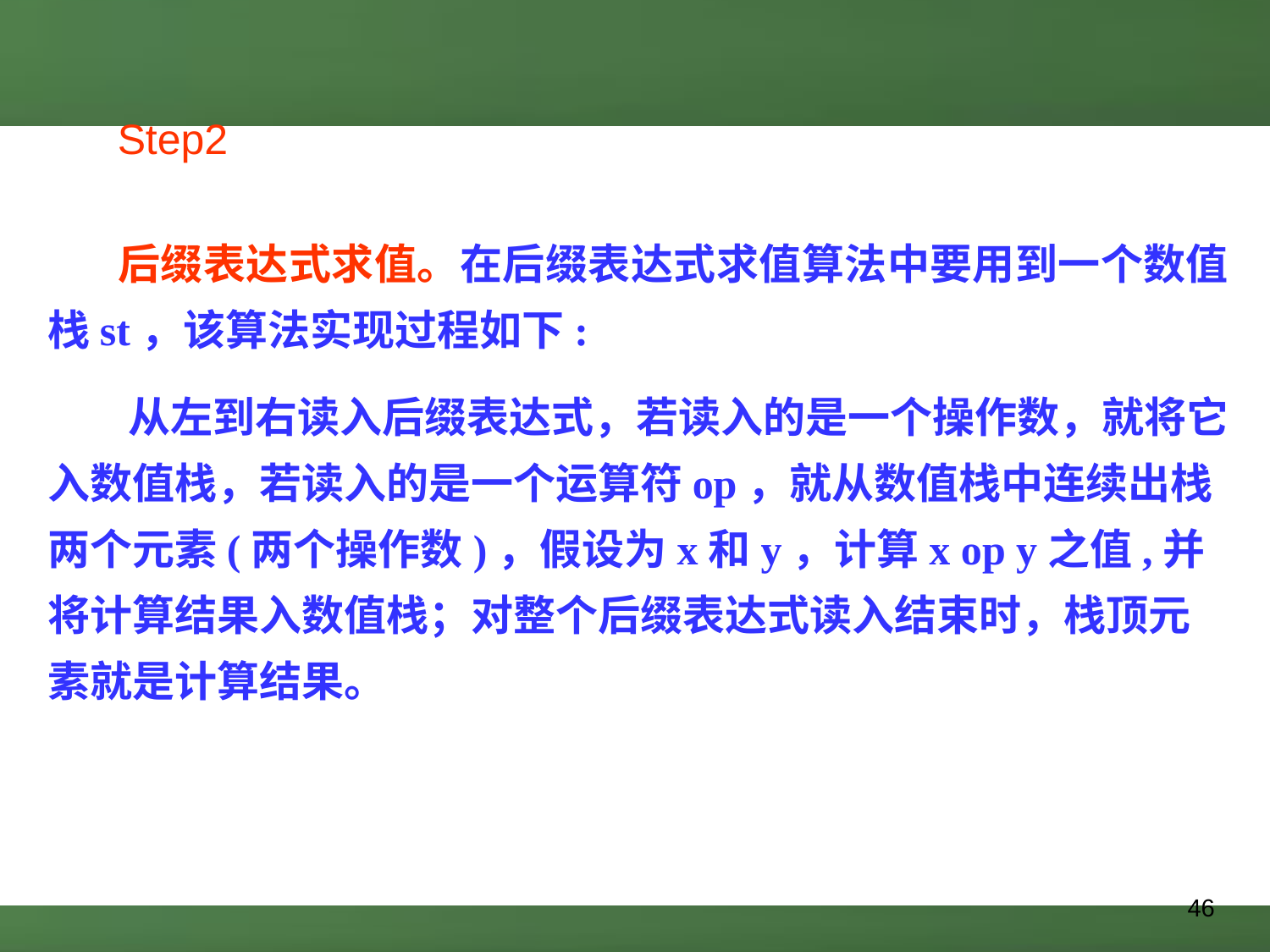

Step2
      后缀表达式求值。在后缀表达式求值算法中要用到一个数值栈st，该算法实现过程如下:
　    从左到右读入后缀表达式，若读入的是一个操作数，就将它入数值栈，若读入的是一个运算符op，就从数值栈中连续出栈两个元素(两个操作数)，假设为x和y，计算x op y之值,并将计算结果入数值栈；对整个后缀表达式读入结束时，栈顶元素就是计算结果。
46